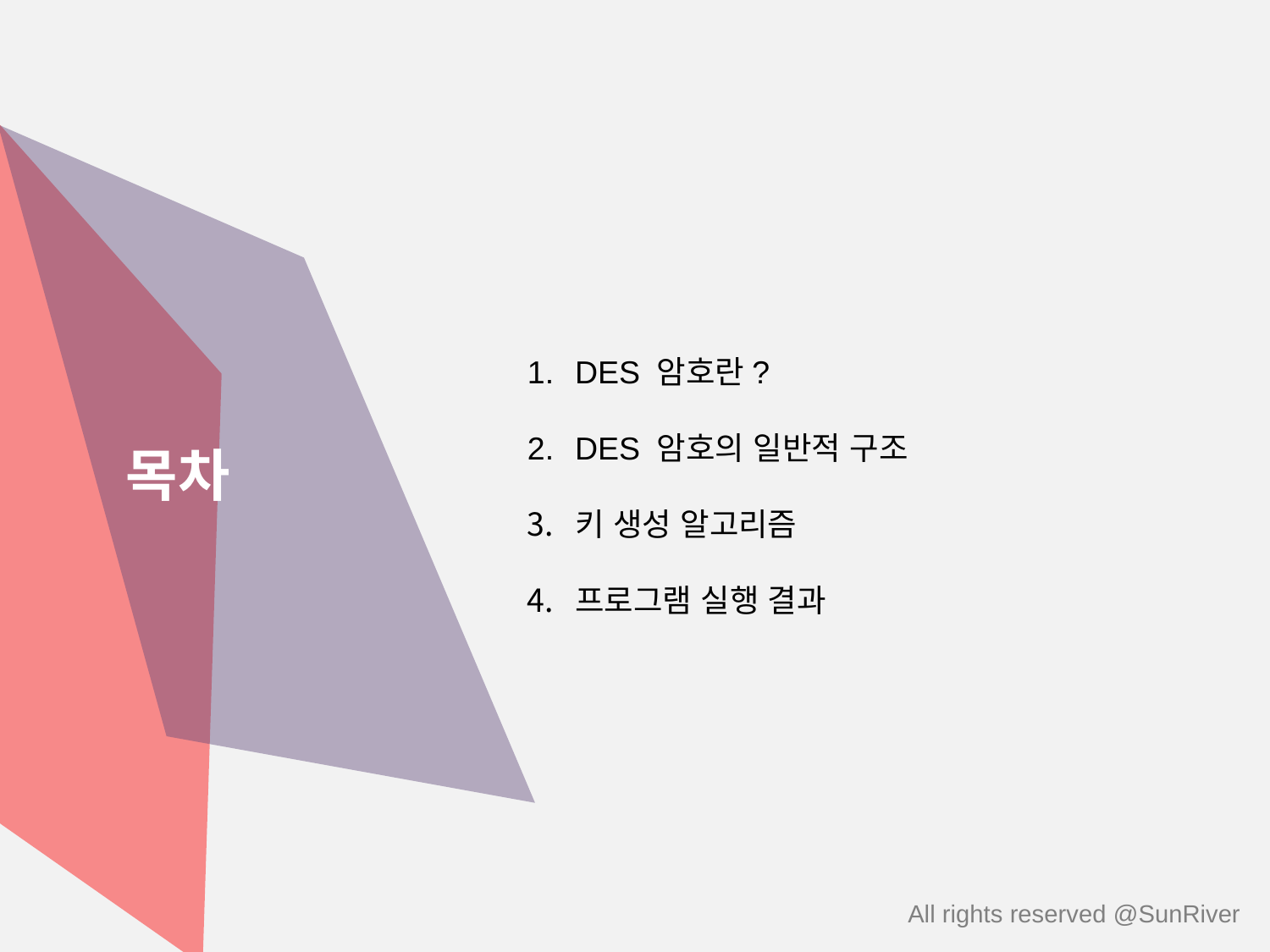

DES 암호란?

DES 암호의 일반적 구조

키 생성 알고리즘

프로그램 실행 결과
목차